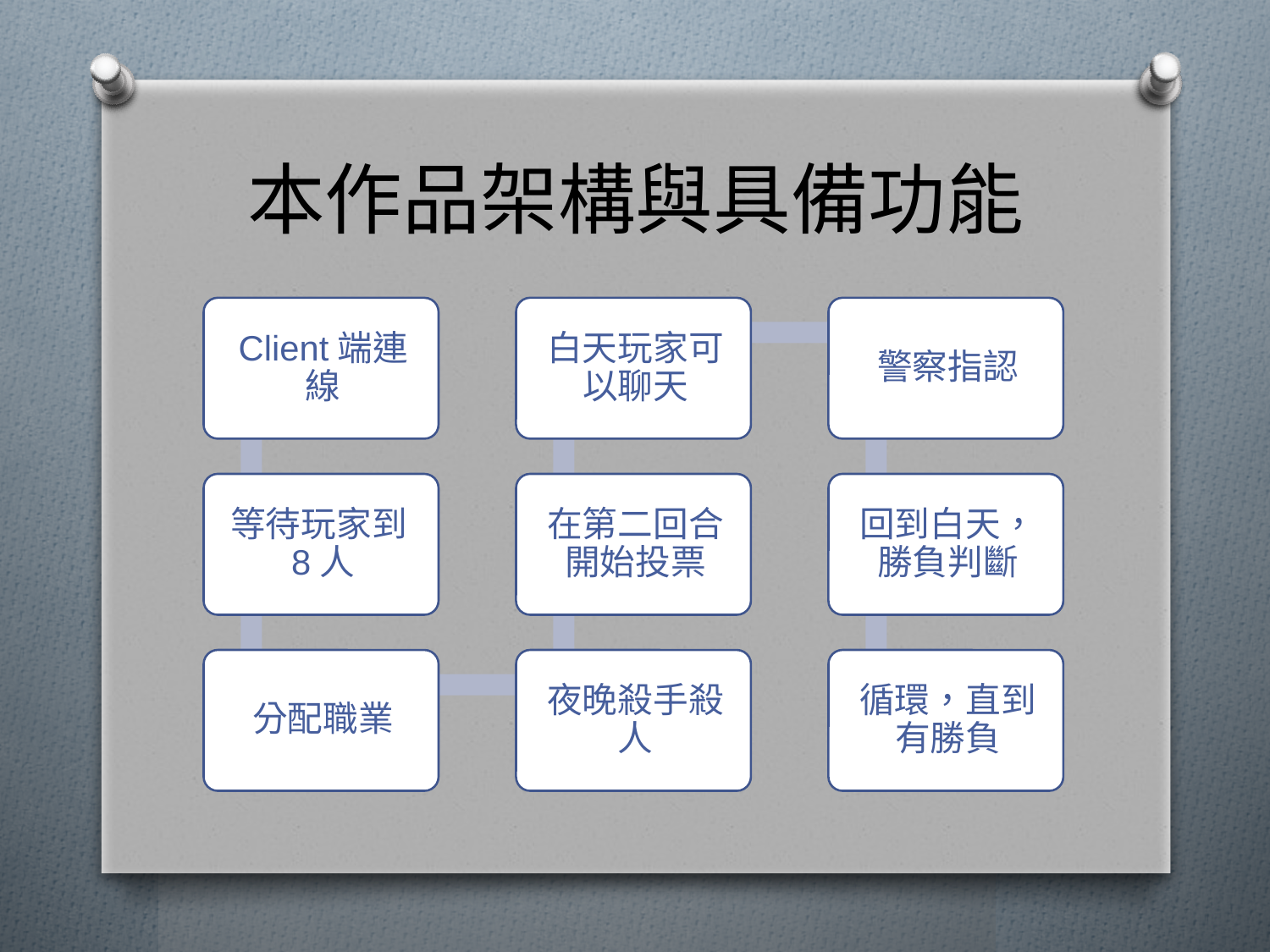

# 本作品架構與具備功能
Client端連線
等待玩家到8人
分配職業
夜晚殺手殺人
在第二回合開始投票
白天玩家可以聊天
警察指認
回到白天，勝負判斷
循環，直到有勝負